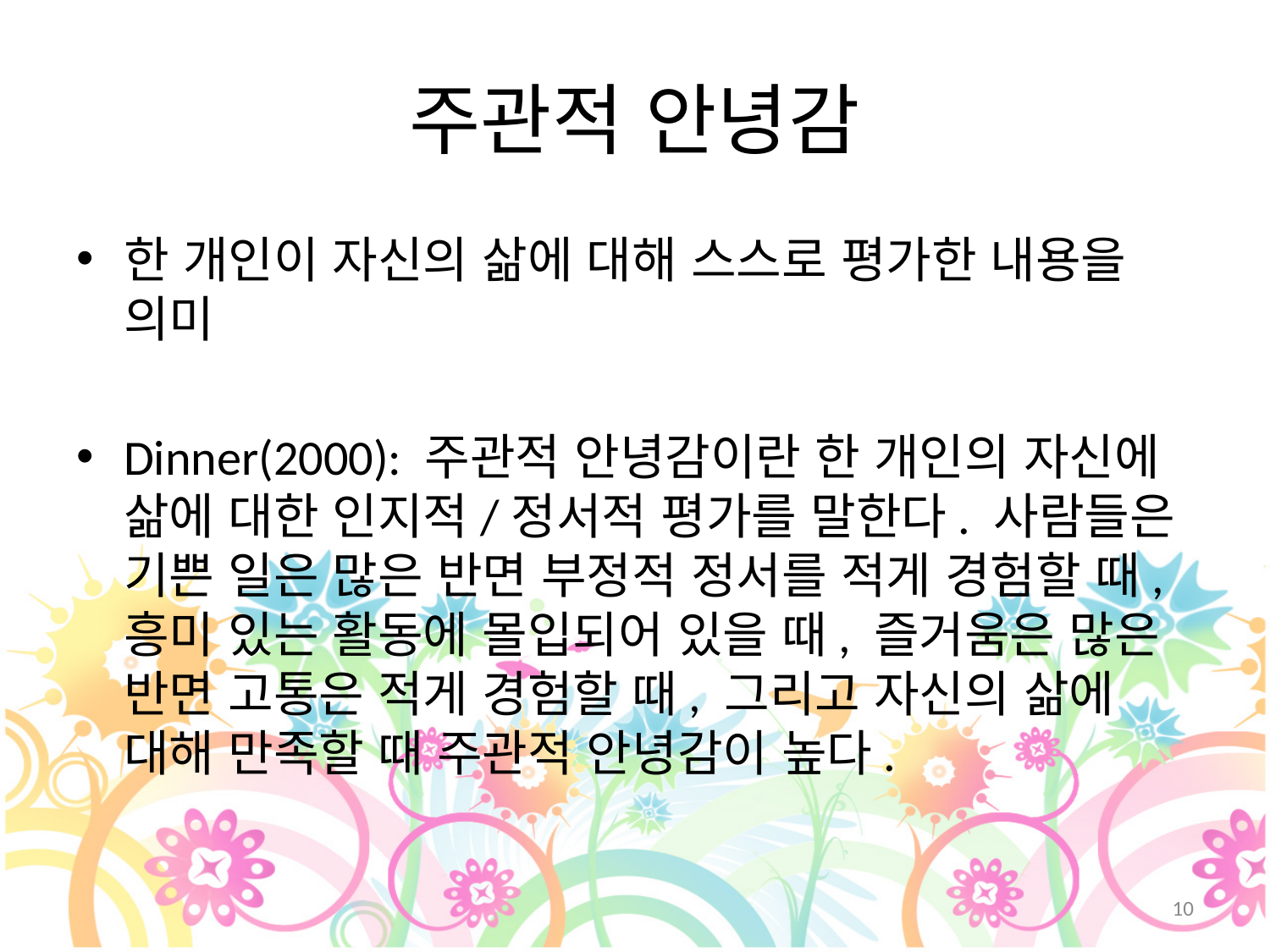

# 주관적 안녕감
한 개인이 자신의 삶에 대해 스스로 평가한 내용을 의미

Dinner(2000): 주관적 안녕감이란 한 개인의 자신에 삶에 대한 인지적/정서적 평가를 말한다. 사람들은 기쁜 일은 많은 반면 부정적 정서를 적게 경험할 때, 흥미 있는 활동에 몰입되어 있을 때, 즐거움은 많은 반면 고통은 적게 경험할 때, 그리고 자신의 삶에 대해 만족할 때 주관적 안녕감이 높다.
10